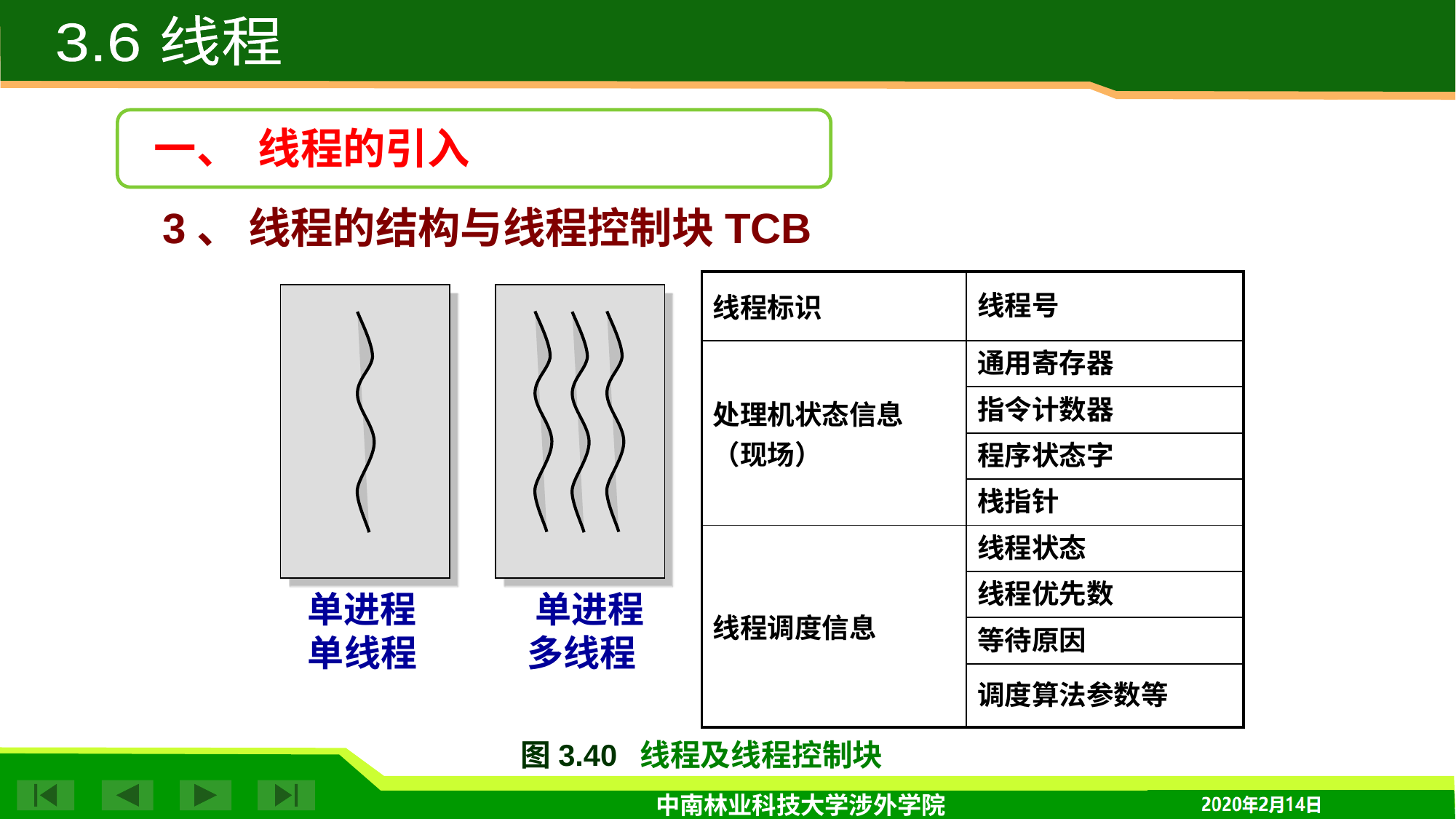

3.6 线程

一、  线程的引入
3、 线程的结构与线程控制块TCB
| 线程标识 | 线程号 |
| --- | --- |
| 处理机状态信息（现场） | 通用寄存器 |
|  | 指令计数器 |
|  | 程序状态字 |
|  | 栈指针 |
| 线程调度信息 | 线程状态 |
|  | 线程优先数 |
|  | 等待原因 |
|  | 调度算法参数等 |

单进程
单线程
 单进程
多线程
图3.40  线程及线程控制块